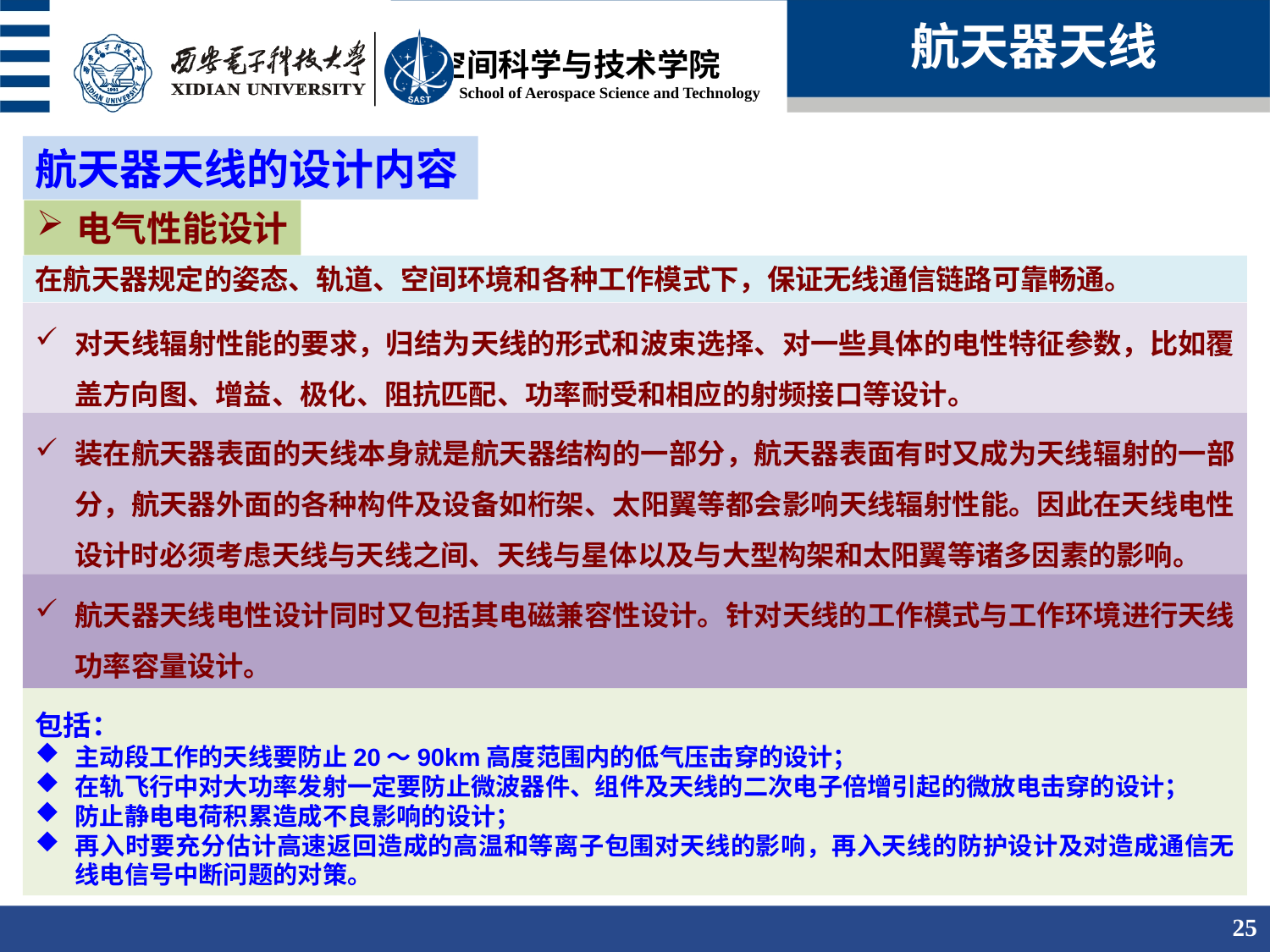

航天器天线
航天器天线的设计内容
电气性能设计
在航天器规定的姿态、轨道、空间环境和各种工作模式下，保证无线通信链路可靠畅通。
对天线辐射性能的要求，归结为天线的形式和波束选择、对一些具体的电性特征参数，比如覆盖方向图、增益、极化、阻抗匹配、功率耐受和相应的射频接口等设计。
装在航天器表面的天线本身就是航天器结构的一部分，航天器表面有时又成为天线辐射的一部分，航天器外面的各种构件及设备如桁架、太阳翼等都会影响天线辐射性能。因此在天线电性设计时必须考虑天线与天线之间、天线与星体以及与大型构架和太阳翼等诸多因素的影响。
航天器天线电性设计同时又包括其电磁兼容性设计。针对天线的工作模式与工作环境进行天线功率容量设计。
包括：
主动段工作的天线要防止20～90km高度范围内的低气压击穿的设计；
在轨飞行中对大功率发射一定要防止微波器件、组件及天线的二次电子倍增引起的微放电击穿的设计；
防止静电电荷积累造成不良影响的设计；
再入时要充分估计高速返回造成的高温和等离子包围对天线的影响，再入天线的防护设计及对造成通信无线电信号中断问题的对策。